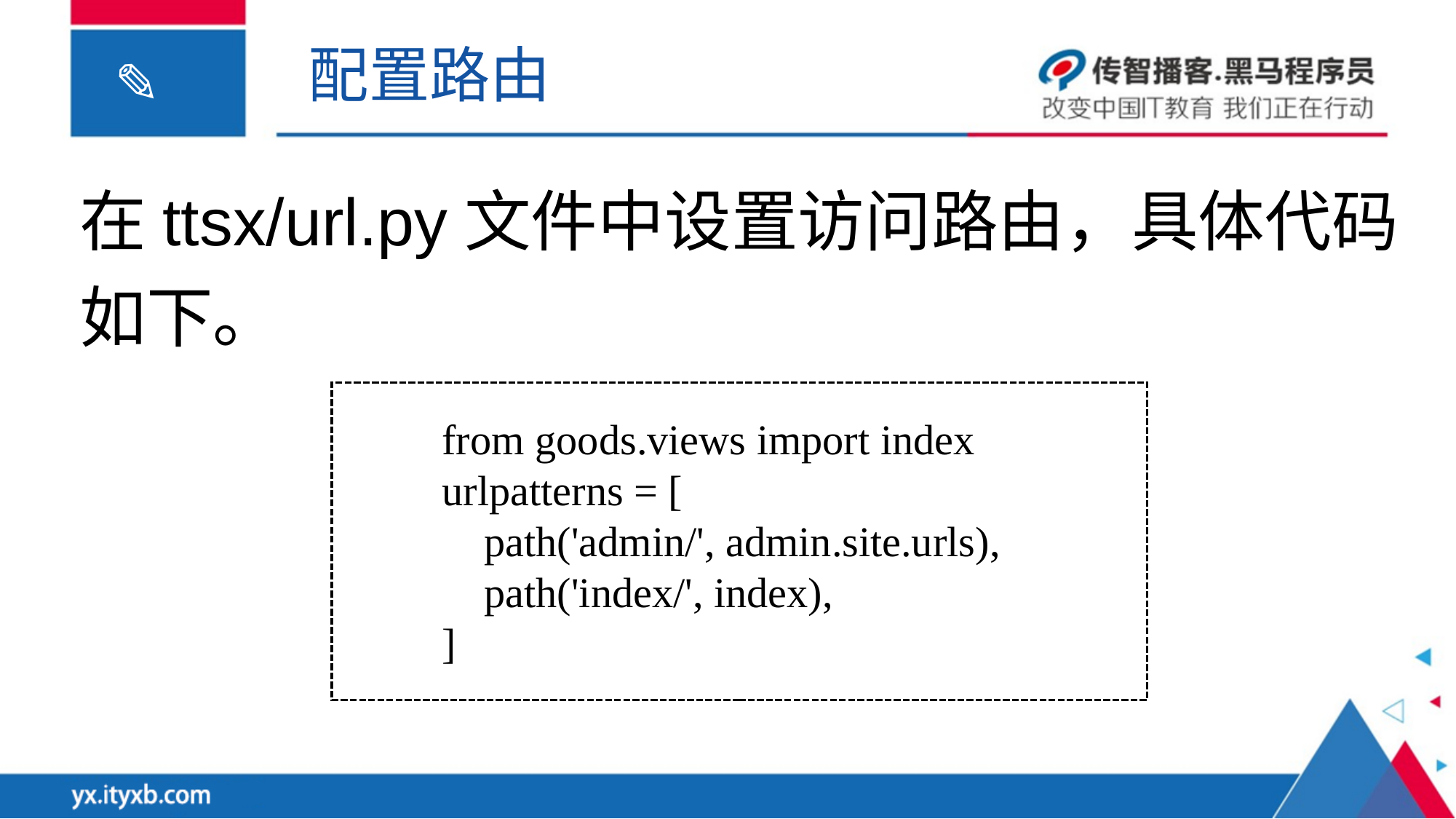

配置路由
在ttsx/url.py文件中设置访问路由，具体代码如下。

from goods.views import index
urlpatterns = [
    path('admin/', admin.site.urls),
    path('index/', index),
]